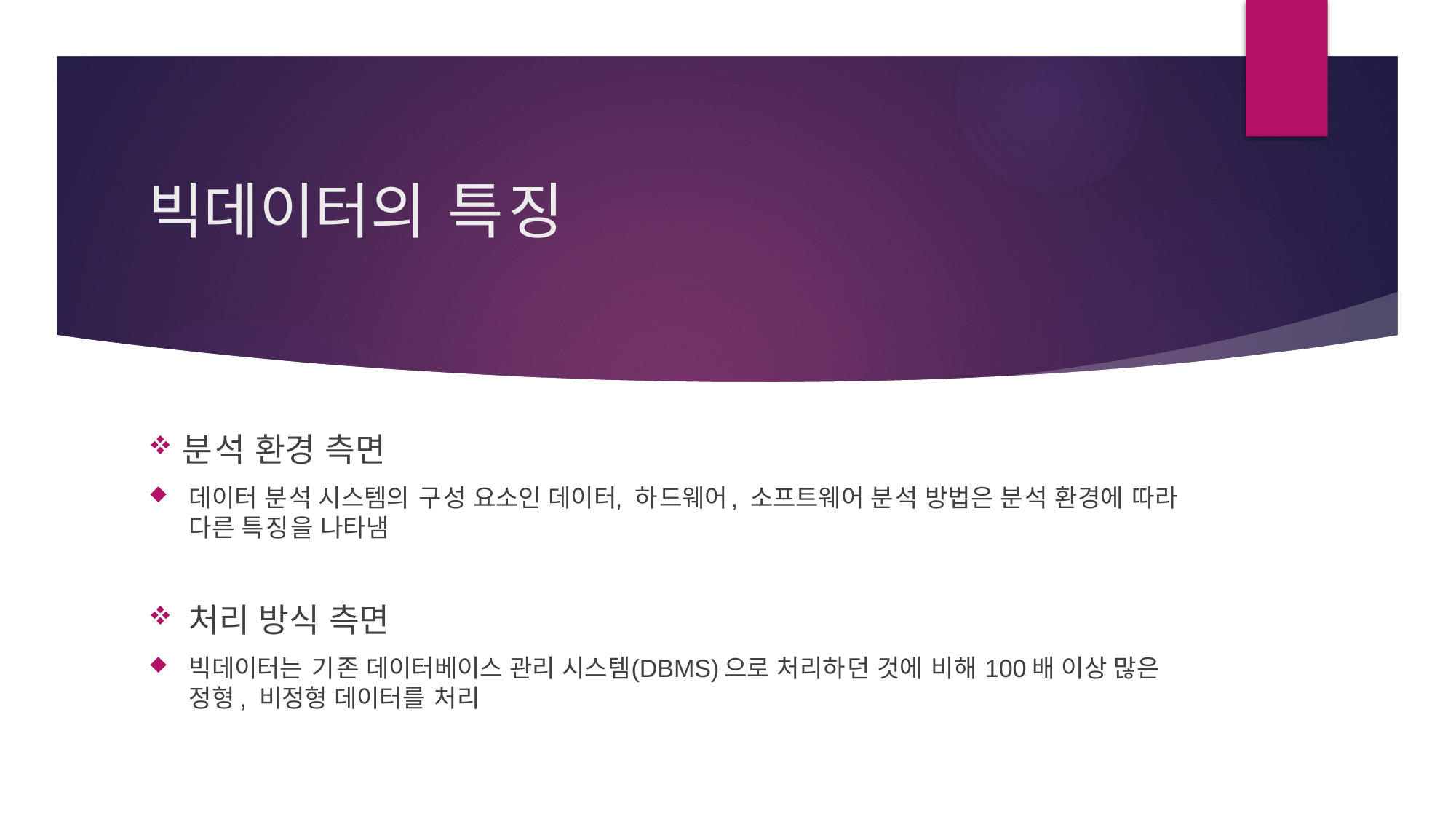

# 빅데이터의 특징
분석 환경 측면
데이터 분석 시스템의 구성 요소인 데이터, 하드웨어, 소프트웨어 분석 방법은 분석 환경에 따라 다른 특징을 나타냄

처리 방식 측면
빅데이터는 기존 데이터베이스 관리 시스템(DBMS)으로 처리하던 것에 비해 100배 이상 많은 정형, 비정형 데이터를 처리